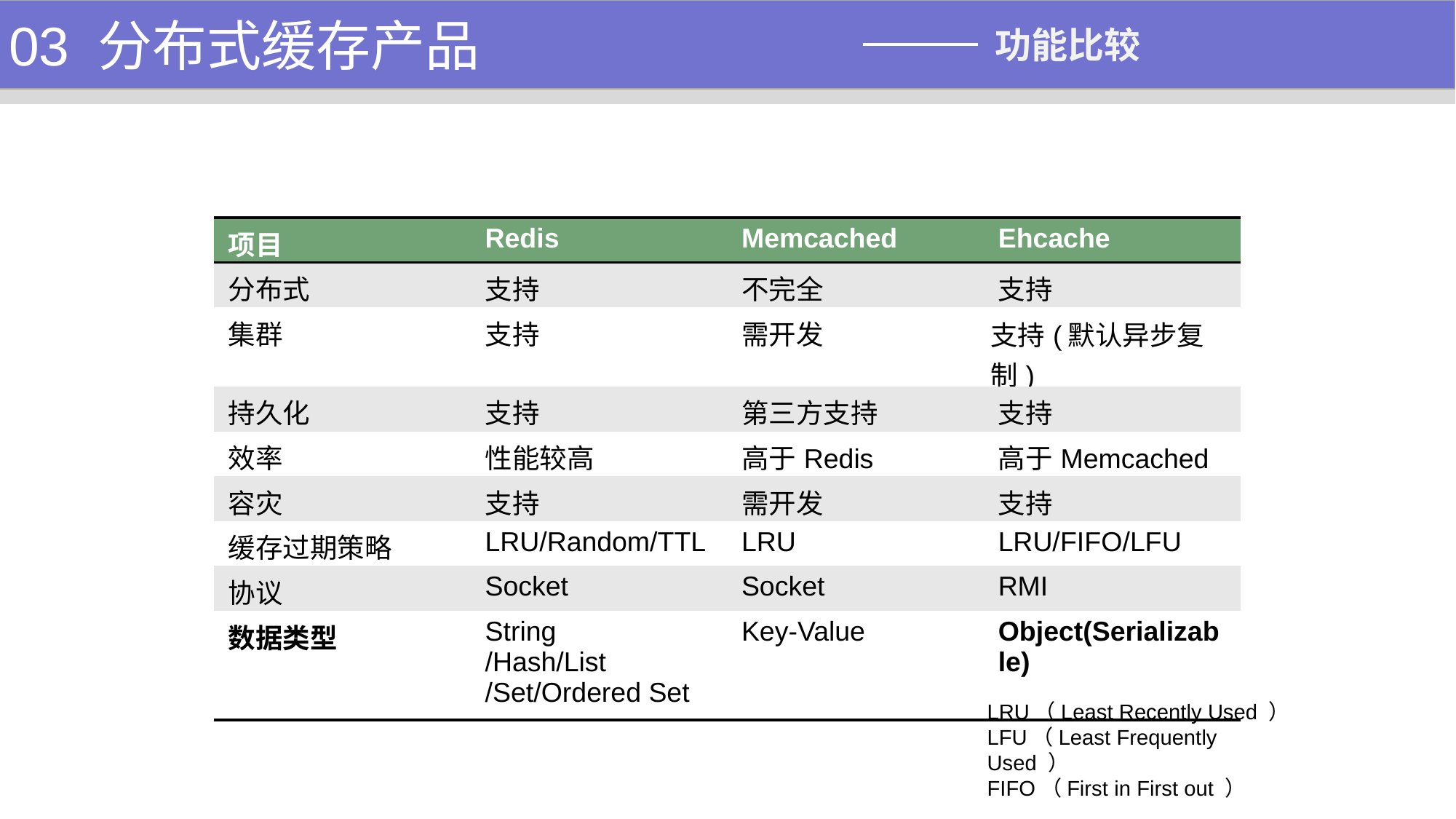

1、功能介绍
03 分布式缓存产品
功能比较
| 项目 | Redis | Memcached | Ehcache |
| --- | --- | --- | --- |
| 分布式 | 支持 | 不完全 | 支持 |
| 集群 | 支持 | 需开发 | 支持(默认异步复制) |
| 持久化 | 支持 | 第三方支持 | 支持 |
| 效率 | 性能较高 | 高于Redis | 高于Memcached |
| 容灾 | 支持 | 需开发 | 支持 |
| 缓存过期策略 | LRU/Random/TTL | LRU | LRU/FIFO/LFU |
| 协议 | Socket | Socket | RMI |
| 数据类型 | String /Hash/List /Set/Ordered Set | Key-Value | Object(Serializable) |
LRU（Least Recently Used ）
LFU（Least Frequently Used ）
FIFO（First in First out ）